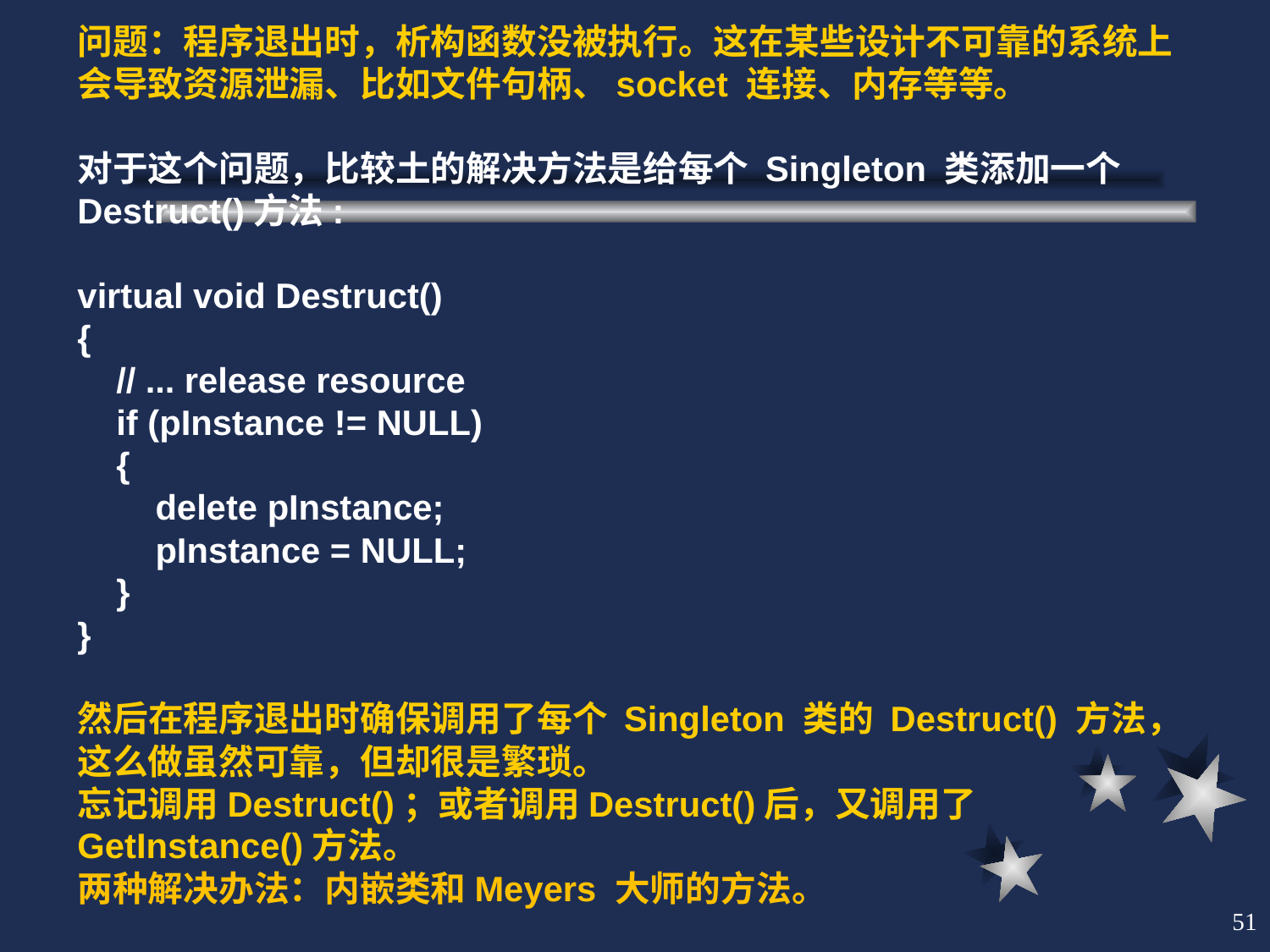

问题：程序退出时，析构函数没被执行。这在某些设计不可靠的系统上会导致资源泄漏、比如文件句柄、socket 连接、内存等等。

对于这个问题，比较土的解决方法是给每个 Singleton 类添加一个 Destruct()方法:

virtual void Destruct()
{
    // ... release resource
    if (pInstance != NULL)
    {
        delete pInstance;
        pInstance = NULL;
    }
}

然后在程序退出时确保调用了每个 Singleton 类的 Destruct() 方法，这么做虽然可靠，但却很是繁琐。
忘记调用Destruct()；或者调用Destruct()后，又调用了GetInstance()方法。
两种解决办法：内嵌类和Meyers 大师的方法。
51